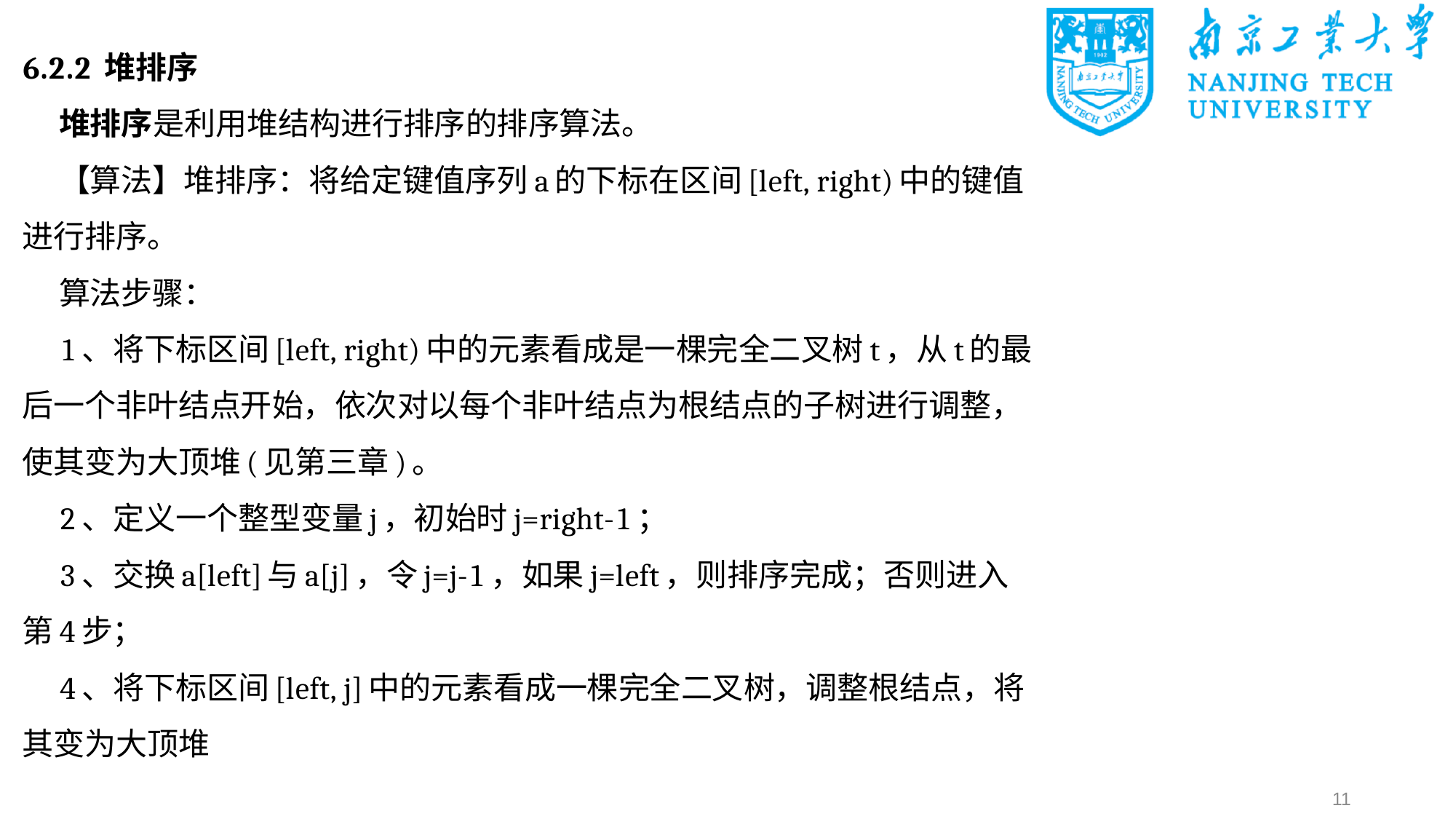

6.2.2 堆排序
堆排序是利用堆结构进行排序的排序算法。
【算法】堆排序：将给定键值序列a的下标在区间[left, right)中的键值进行排序。
算法步骤：
1、将下标区间[left, right)中的元素看成是一棵完全二叉树t，从t的最后一个非叶结点开始，依次对以每个非叶结点为根结点的子树进行调整，使其变为大顶堆(见第三章)。
2、定义一个整型变量j，初始时j=right-1；
3、交换a[left]与a[j]，令j=j-1，如果j=left，则排序完成；否则进入第4步；
4、将下标区间[left, j]中的元素看成一棵完全二叉树，调整根结点，将其变为大顶堆
11